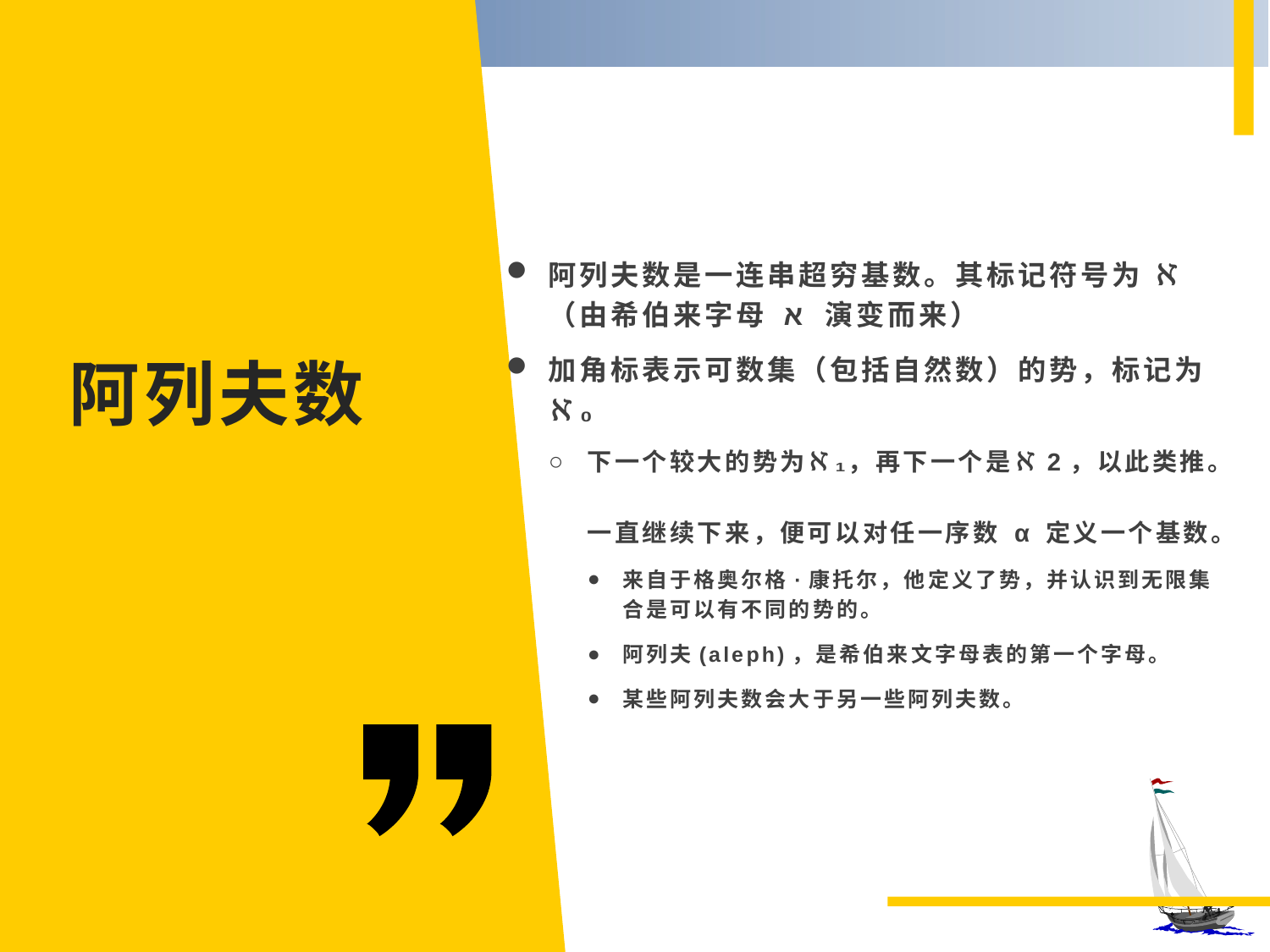

阿列夫数是一连串超穷基数。其标记符号为 ℵ （由希伯来字母 ‎א‎ ‎演变而来）
加角标表示可数集（包括自然数）的势，标记为ℵ₀
下一个较大的势为ℵ₁，再下一个是ℵ2，以此类推。
一直继续下来，便可以对任一序数 α 定义一个基数。
来自于格奥尔格·康托尔，他定义了势，并认识到无限集合是可以有不同的势的。
阿列夫(aleph)，是希伯来文字母表的第一个字母。
某些阿列夫数会大于另一些阿列夫数。
阿列夫数